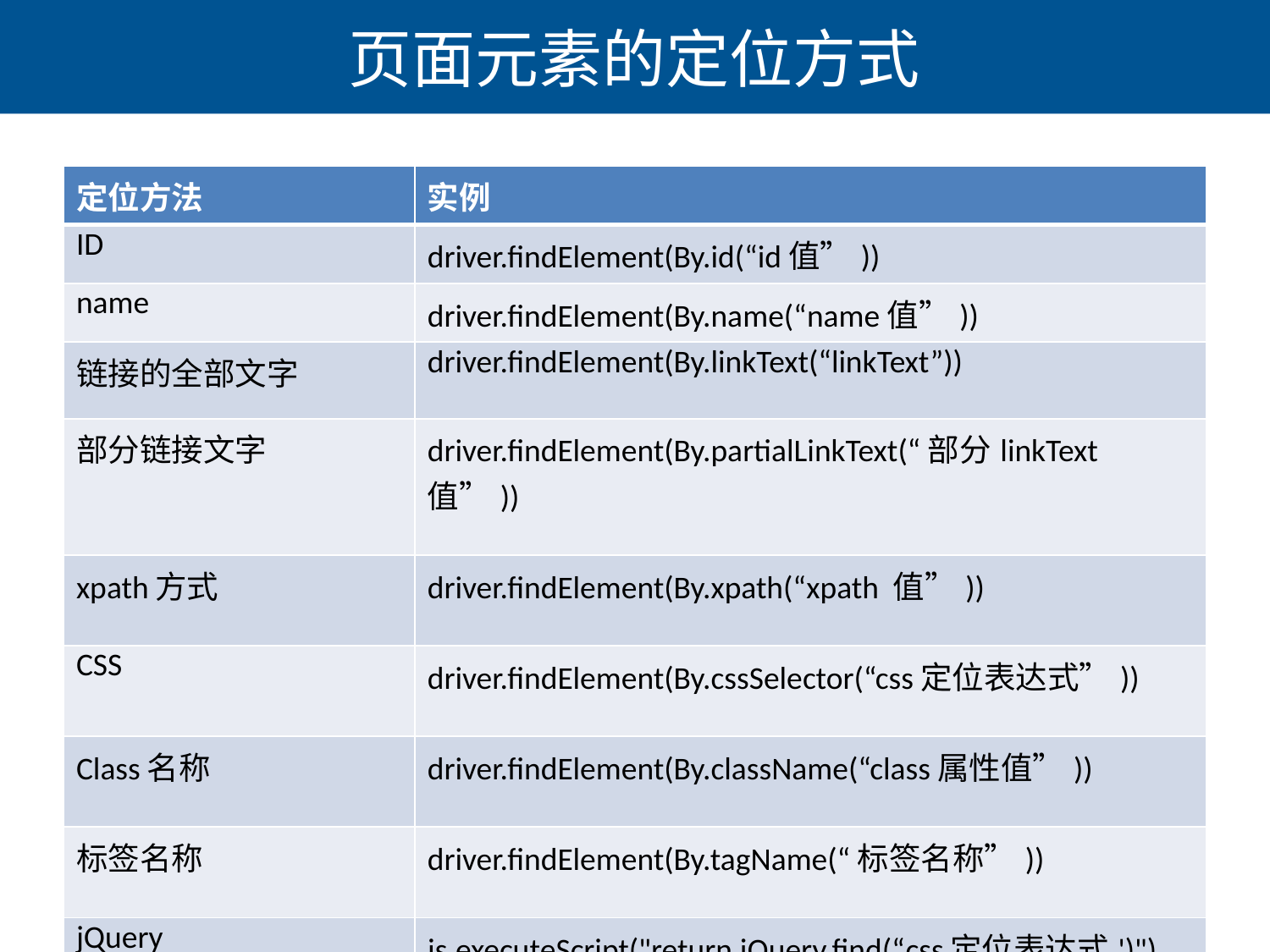

# 页面元素的定位方式
| 定位方法 | 实例 |
| --- | --- |
| ID | driver.findElement(By.id(“id值”)) |
| name | driver.findElement(By.name(“name值”)) |
| 链接的全部文字 | driver.findElement(By.linkText(“linkText”)) |
| 部分链接文字 | driver.findElement(By.partialLinkText(“部分linkText值”)) |
| xpath方式 | driver.findElement(By.xpath(“xpath 值”)) |
| CSS | driver.findElement(By.cssSelector(“css定位表达式”)) |
| Class名称 | driver.findElement(By.className(“class属性值”)) |
| 标签名称 | driver.findElement(By.tagName(“标签名称”)) |
| jQuery | js.executeScript("return jQuery.find(“css定位表达式')") |